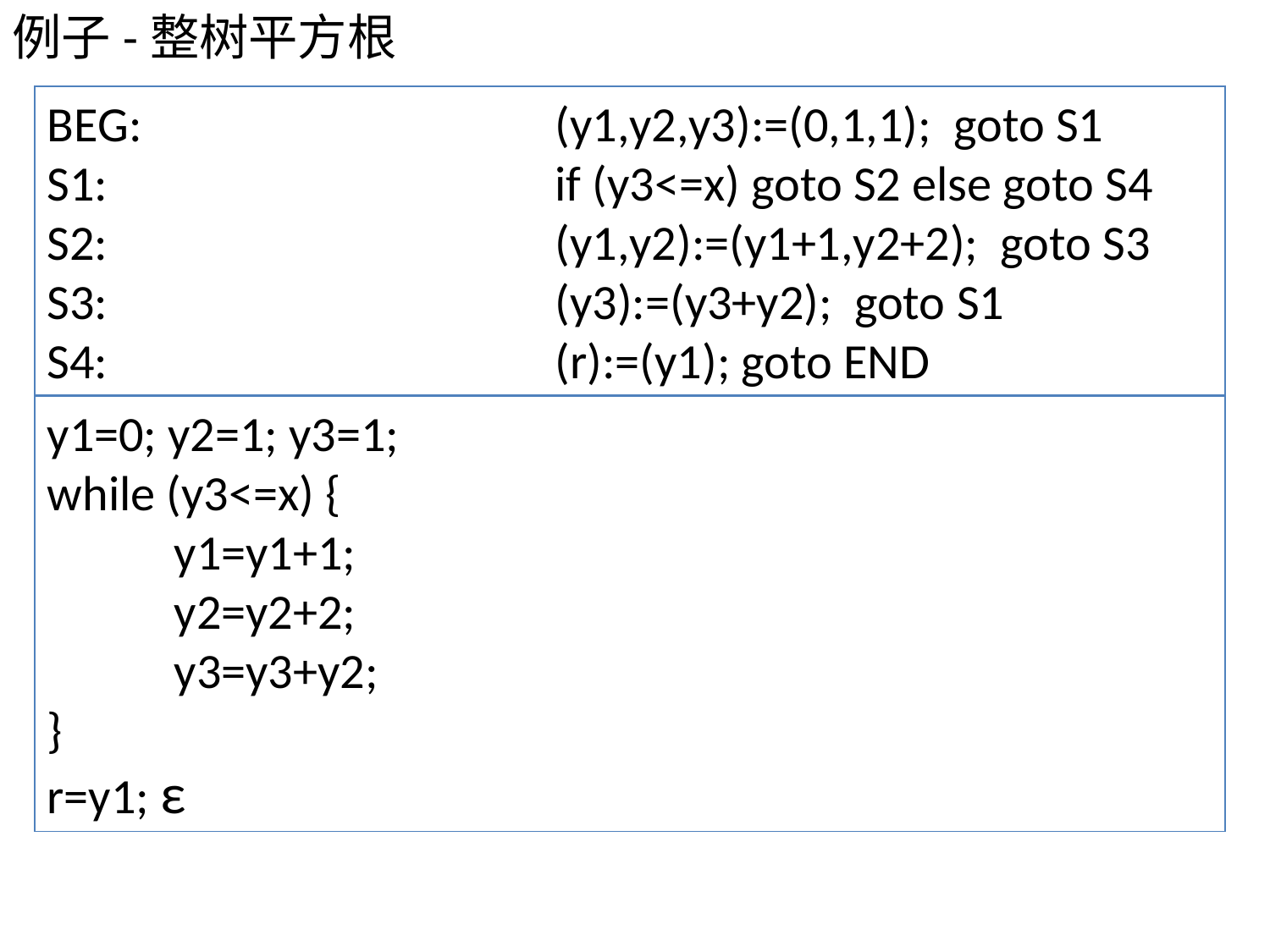

例子-整树平方根

BEG:				(y1,y2,y3):=(0,1,1);  goto S1
S1:				if (y3<=x) goto S2 else goto S4
S2:				(y1,y2):=(y1+1,y2+2);  goto S3
S3:				(y3):=(y3+y2);  goto S1
S4:				(r):=(y1); goto END
y1=0; y2=1; y3=1;
while (y3<=x) {
	y1=y1+1;
	y2=y2+2;
 	y3=y3+y2;
}
r=y1; ε